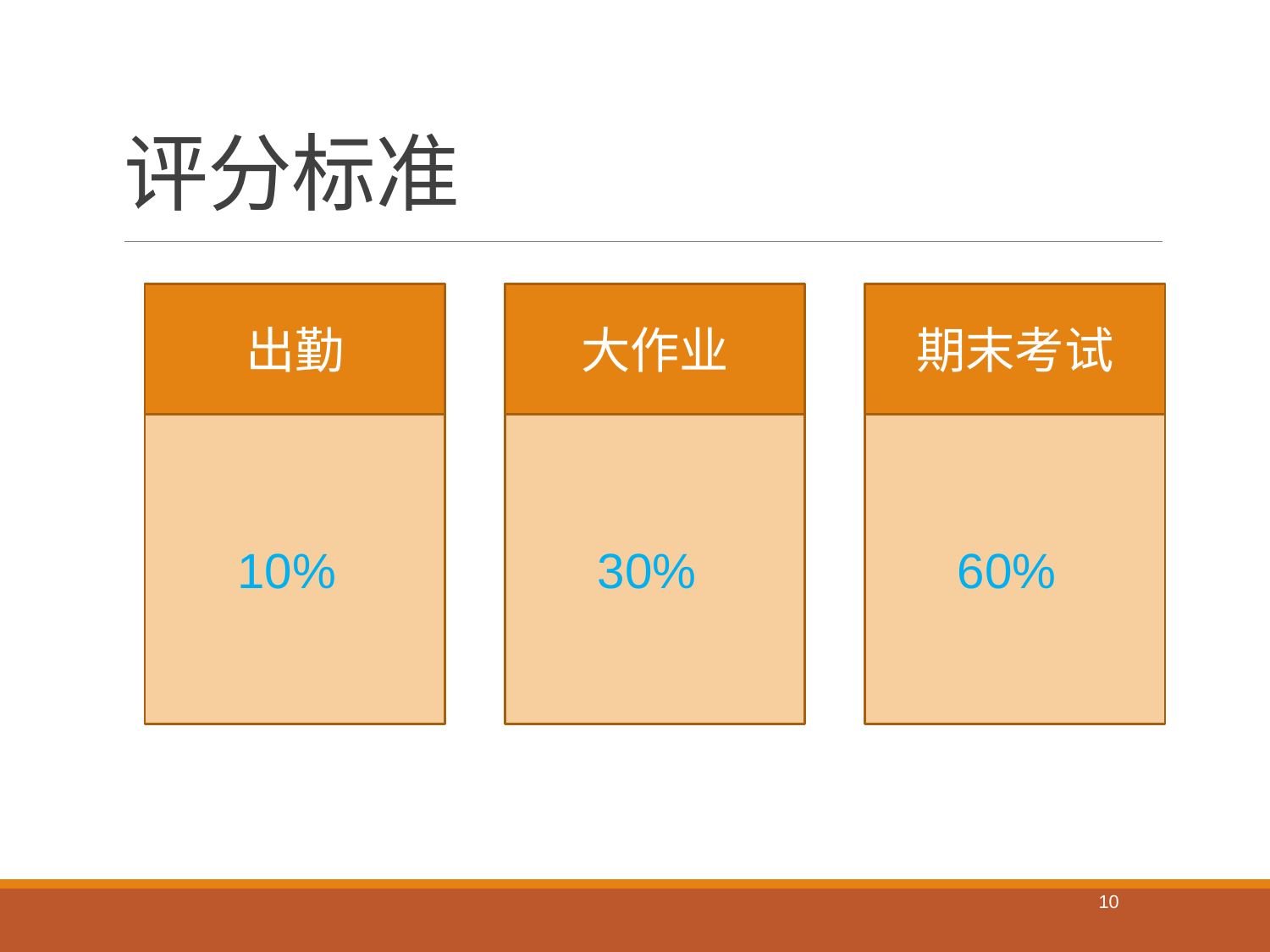

# 评分标准

出勤

大作业

期末考试
10%
30%
60%
10